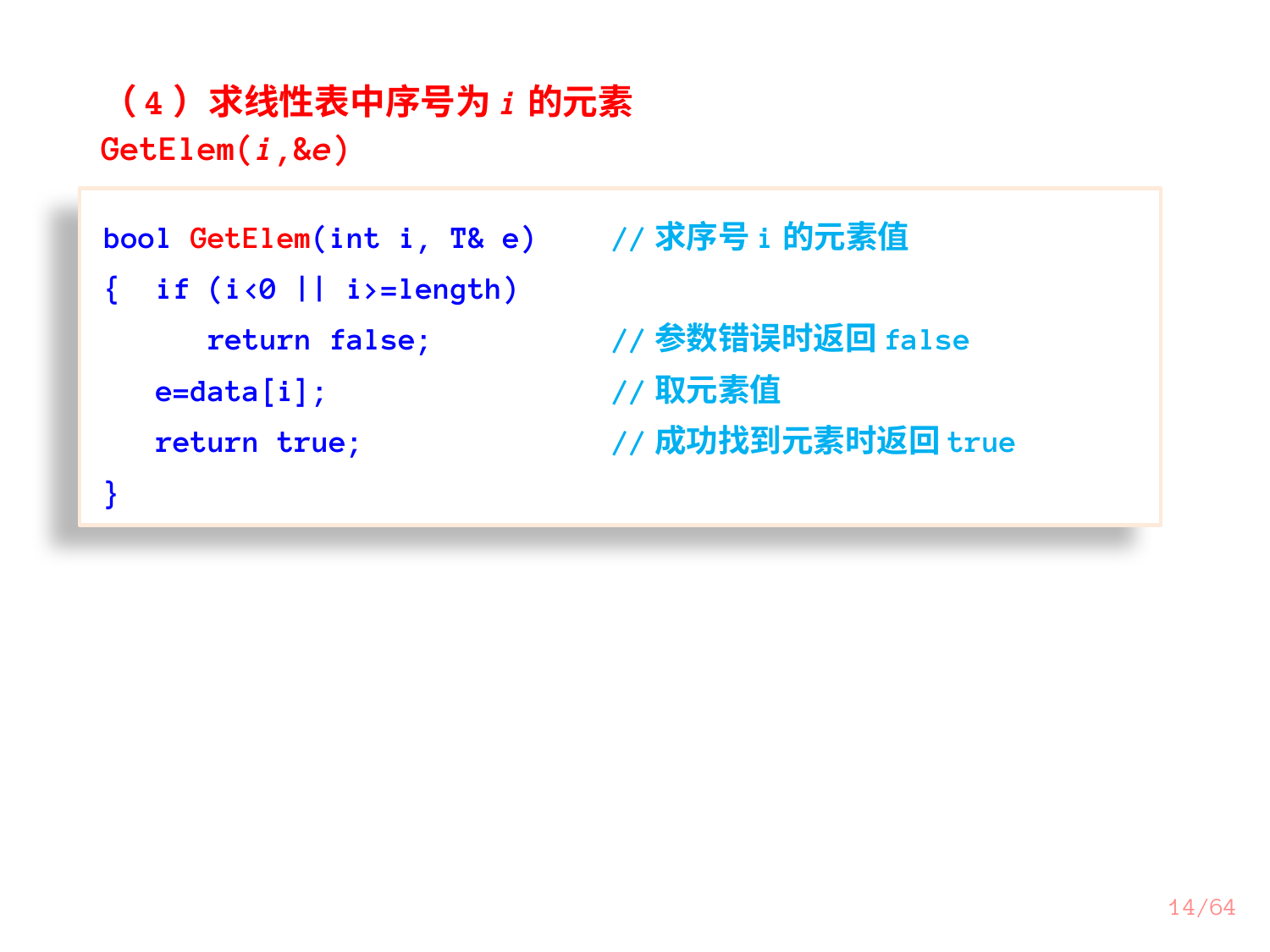

（4）求线性表中序号为i的元素GetElem(i,&e)
bool GetElem(int i, T& e)	//求序号i的元素值
{  if (i<0 || i>=length)
      return false;		//参数错误时返回false
   e=data[i];			//取元素值
   return true;		//成功找到元素时返回true
}
14/64